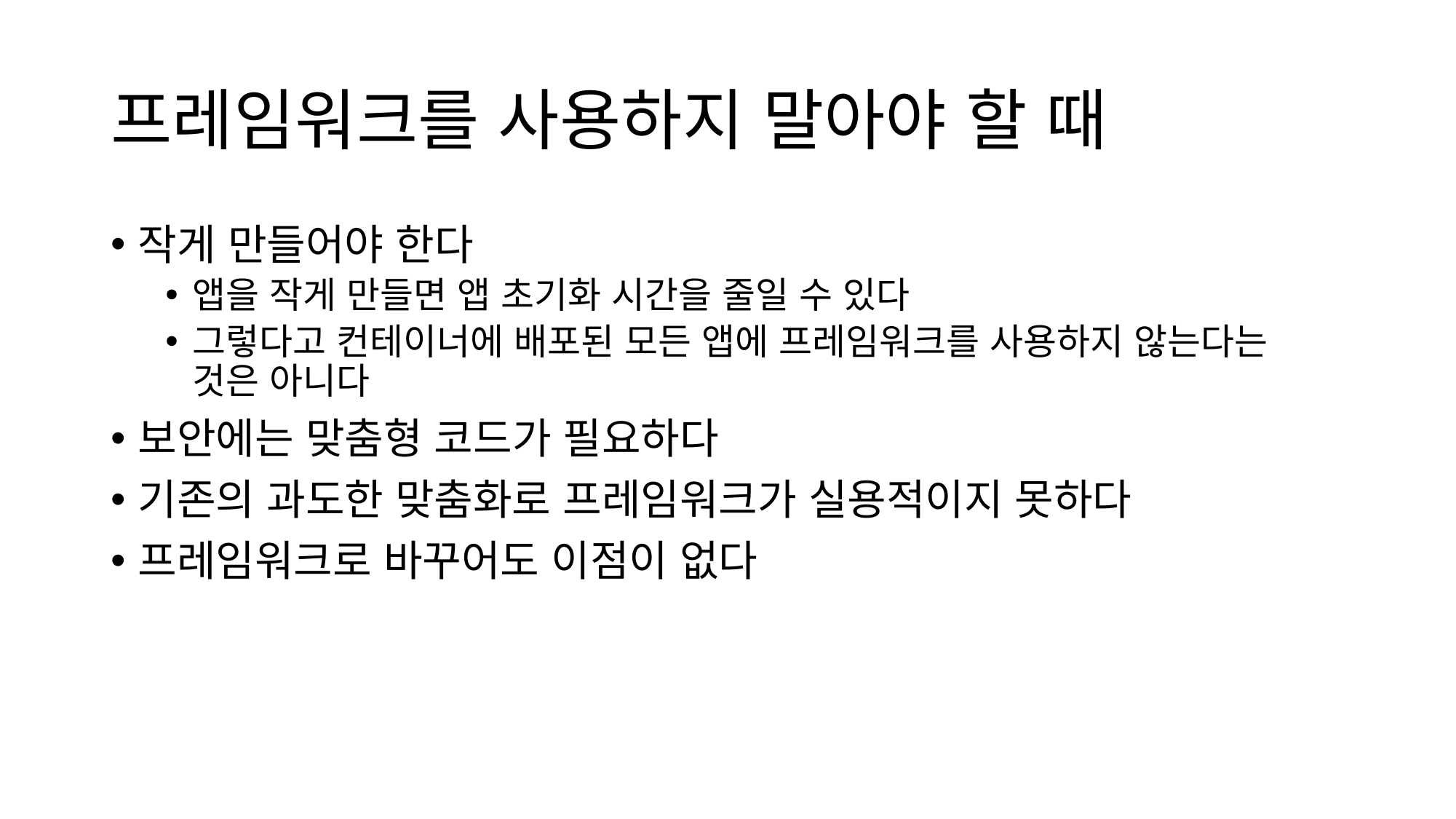

# 프레임워크를 사용하지 말아야 할 때
작게 만들어야 한다
앱을 작게 만들면 앱 초기화 시간을 줄일 수 있다
그렇다고 컨테이너에 배포된 모든 앱에 프레임워크를 사용하지 않는다는 것은 아니다
보안에는 맞춤형 코드가 필요하다
기존의 과도한 맞춤화로 프레임워크가 실용적이지 못하다
프레임워크로 바꾸어도 이점이 없다